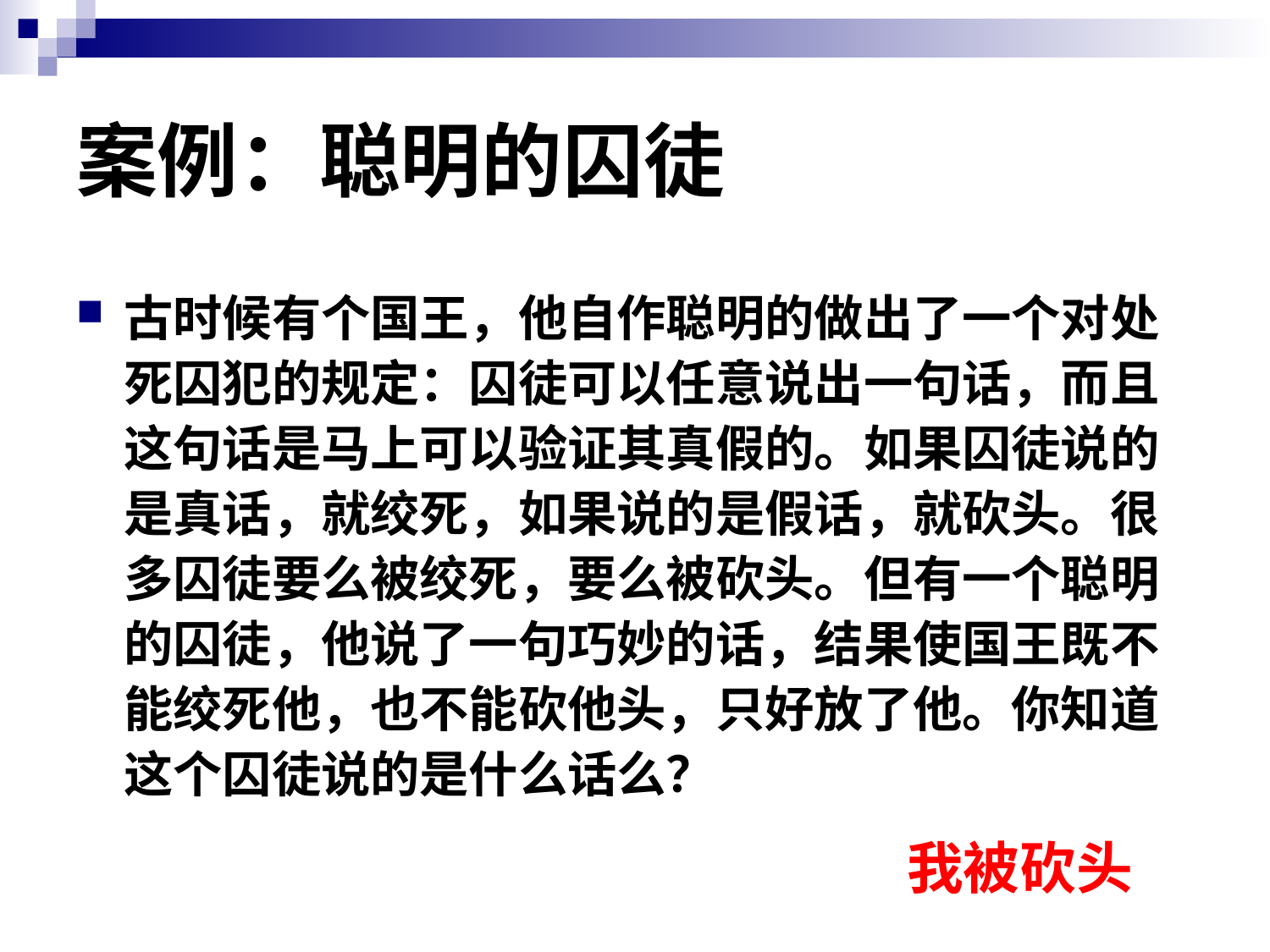

案例：聪明的囚徒
古时候有个国王，他自作聪明的做出了一个对处死囚犯的规定：囚徒可以任意说出一句话，而且这句话是马上可以验证其真假的。如果囚徒说的是真话，就绞死，如果说的是假话，就砍头。很多囚徒要么被绞死，要么被砍头。但有一个聪明的囚徒，他说了一句巧妙的话，结果使国王既不能绞死他，也不能砍他头，只好放了他。你知道这个囚徒说的是什么话么？
我被砍头